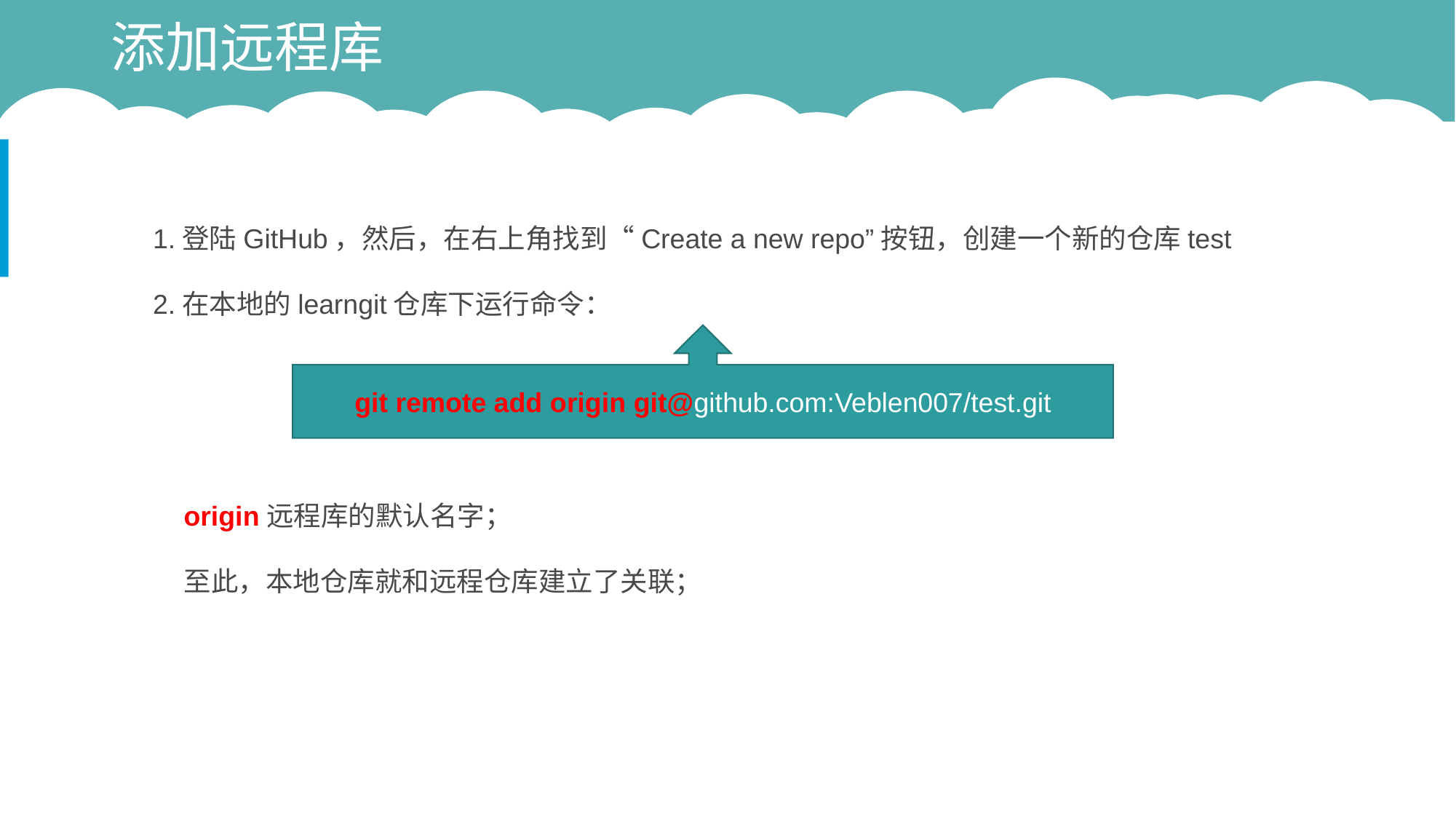

# 添加远程库

1.登陆GitHub，然后，在右上角找到“Create a new repo”按钮，创建一个新的仓库test

2.在本地的learngit仓库下运行命令：
git remote add origin git@github.com:Veblen007/test.git
origin远程库的默认名字；

至此，本地仓库就和远程仓库建立了关联；